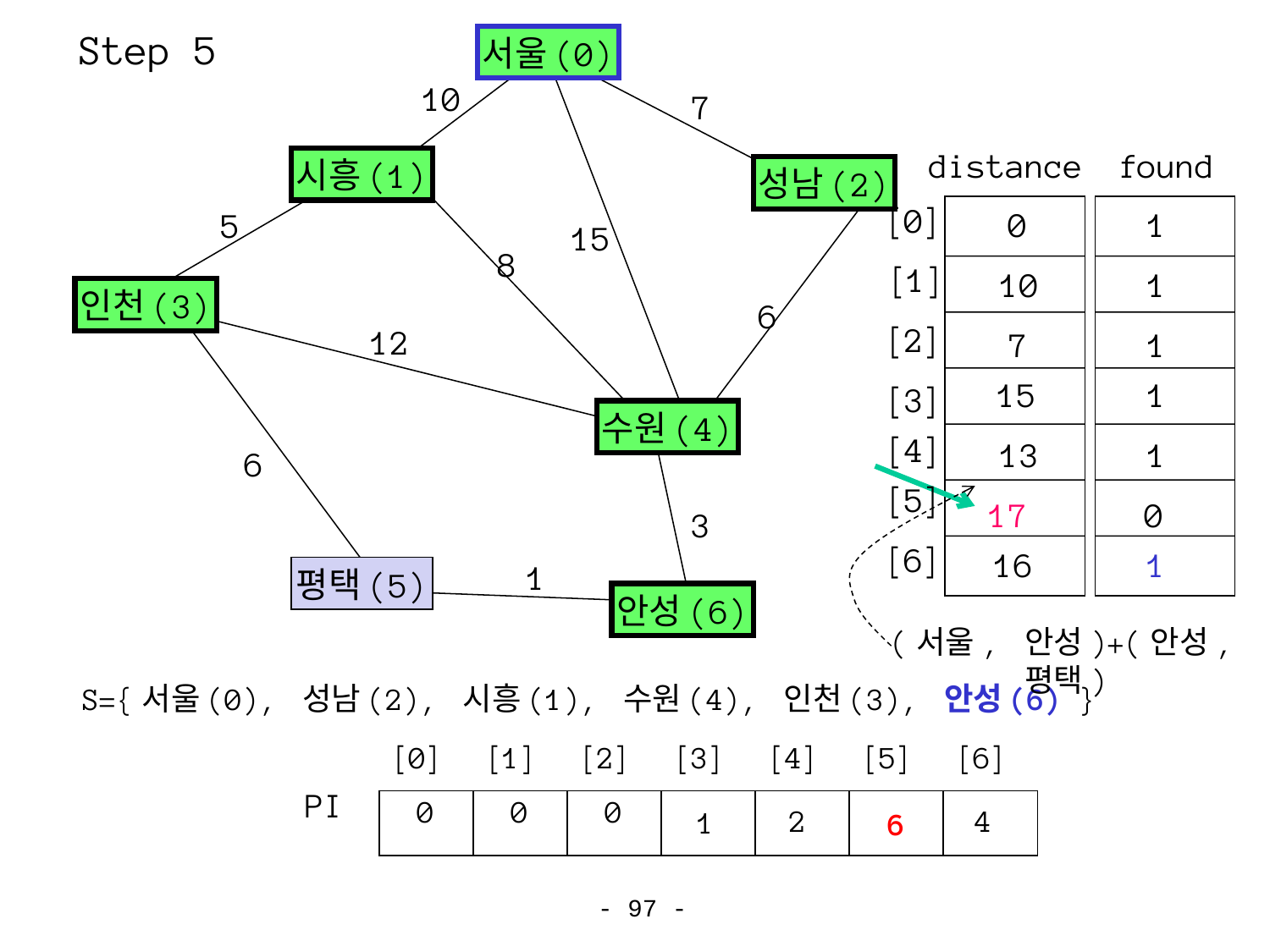

Step 5
서울(0)

10
7
distance
found
시흥(1)
성남(2)

[0]

0

1
5
15
8
[1]

10

1
인천(3)
6
[2]

12
7
1
15
1

[3]
수원(4)
[4]

13
1
6

[5]

17
0
3
[6]

16

1
1
평택(5)
안성(6)

(서울, 안성)+(안성,평택)
S={서울(0), 성남(2), 시흥(1), 수원(4), 인천(3), 안성(6) }
| [0] | [1] | [2] | [3] | [4] | [5] | [6] |
| --- | --- | --- | --- | --- | --- | --- |
| 0 | 0 | 0 | - | - | - | - |
PI
4
2
1
3
6
- 97 -